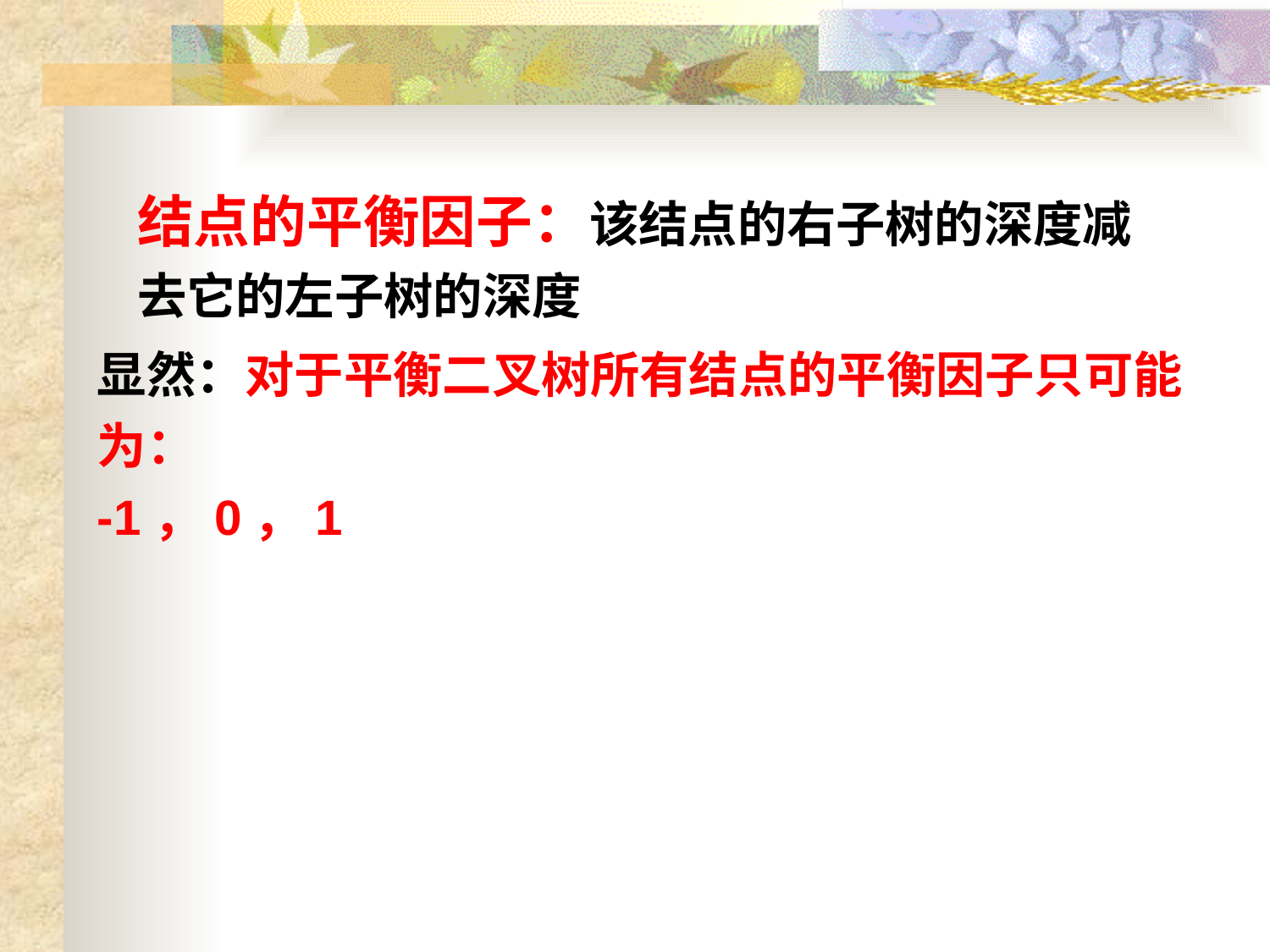

结点的平衡因子：该结点的右子树的深度减去它的左子树的深度
显然：对于平衡二叉树所有结点的平衡因子只可能为：
-1，0，1